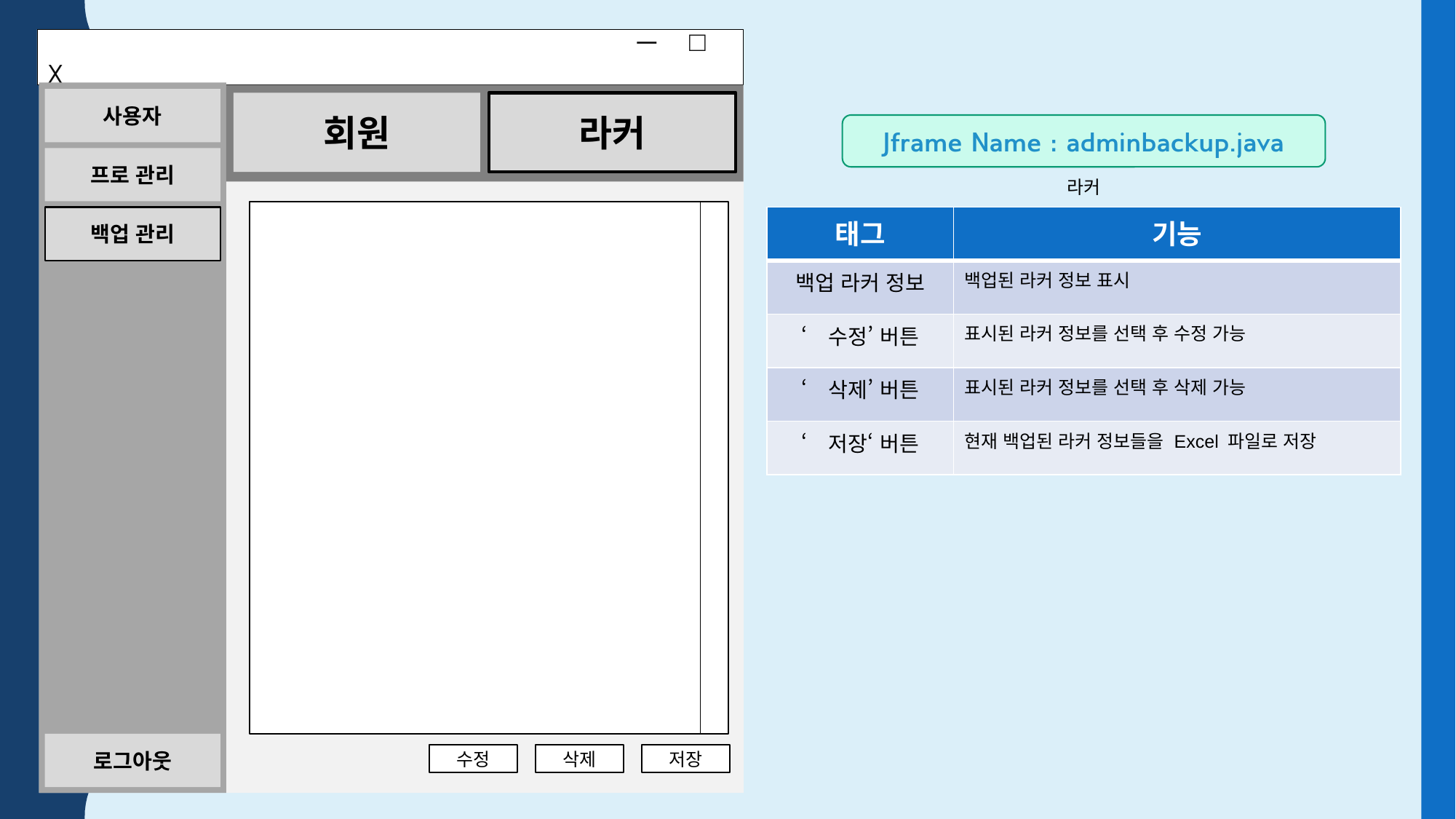

─    □   X

사용자
라커
회원
프로 관리
백업 관리
로그아웃
Jframe Name : adminbackup.java
라커

| 태그 | 기능 |
| --- | --- |
| 백업 라커 정보 | 백업된 라커 정보 표시 |
| ‘수정’ 버튼 | 표시된 라커 정보를 선택 후 수정 가능 |
| ‘삭제’ 버튼 | 표시된 라커 정보를 선택 후 삭제 가능 |
| ‘저장‘ 버튼 | 현재 백업된 라커 정보들을 Excel 파일로 저장 |
삭제
저장
수정